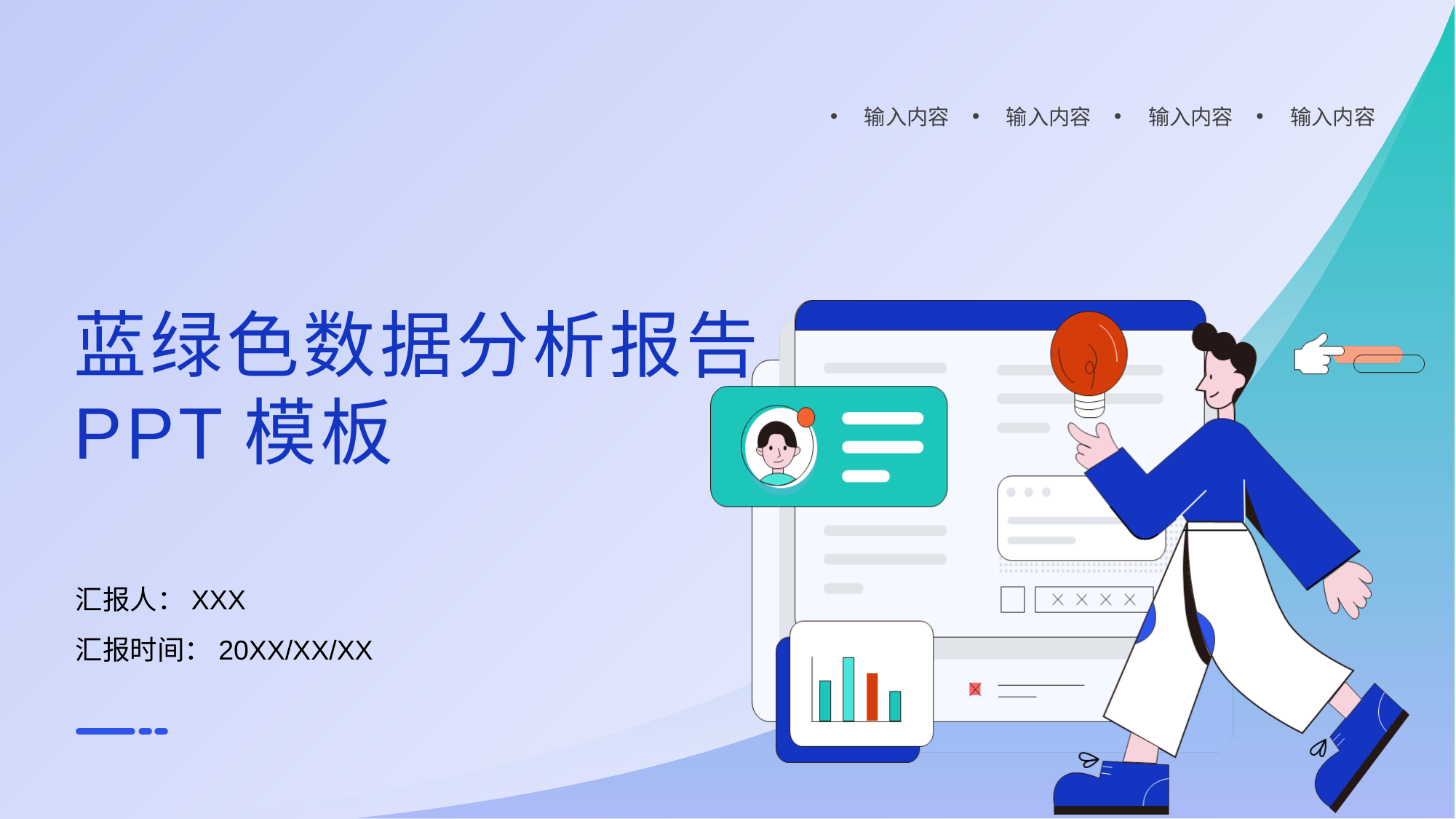

输入内容
输入内容
输入内容
输入内容
蓝绿色数据分析报告
PPT模板
汇报人：XXX
汇报时间：20XX/XX/XX